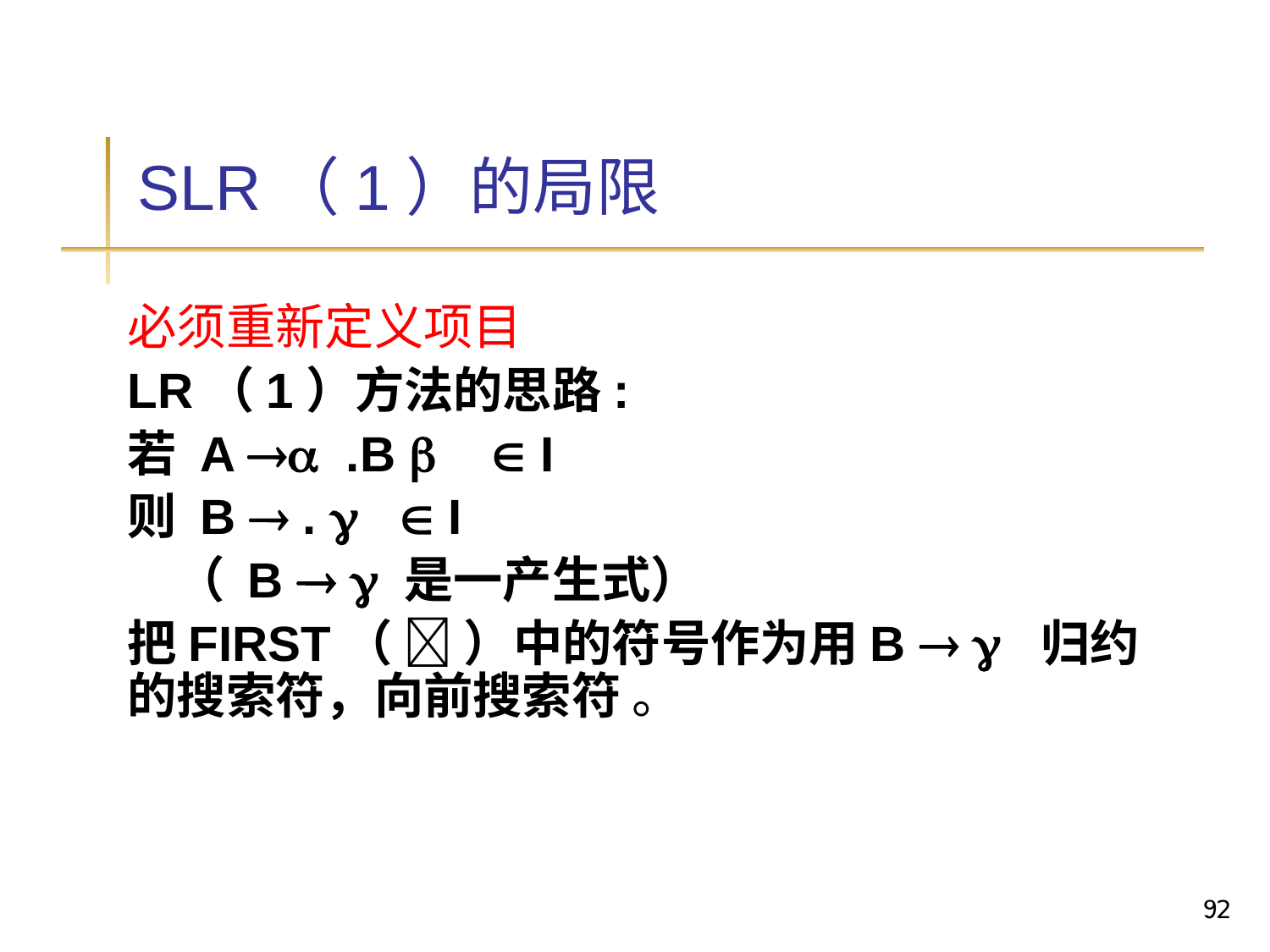

# SLR（1）的局限
必须重新定义项目
LR（1）方法的思路:
若 A →α  .B β    ∈ I
则 B → . γ   ∈ I
	（ B → γ 是一产生式）
把FIRST（ β ）中的符号作为用B → γ  归约的搜索符，向前搜索符 。
92